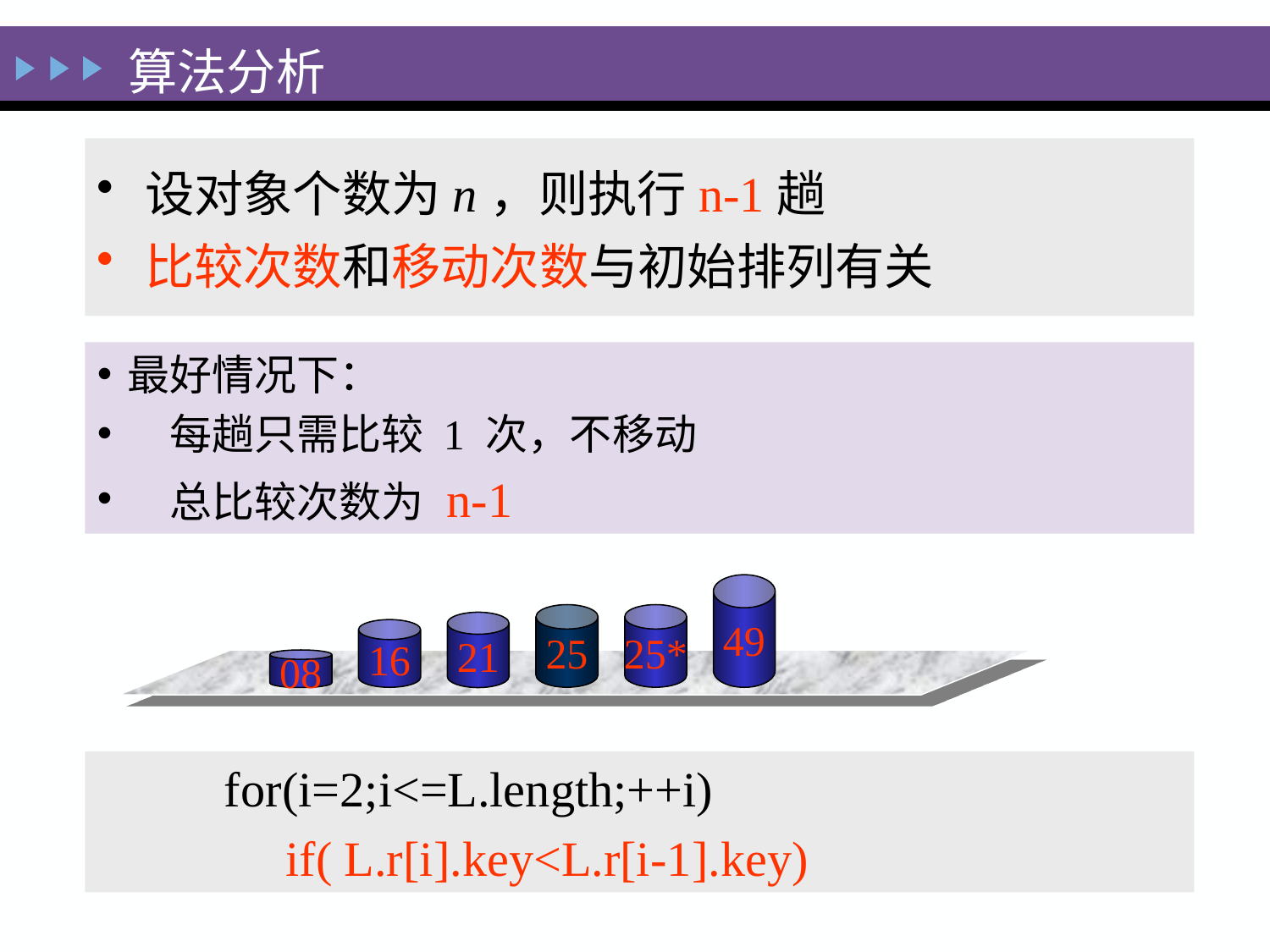

算法分析
设对象个数为n，则执行n-1趟
比较次数和移动次数与初始排列有关
最好情况下：
　每趟只需比较 1 次，不移动
　总比较次数为 n-1
49
25
25*
21
16

08
for(i=2;i<=L.length;++i)
     if( L.r[i].key<L.r[i-1].key)